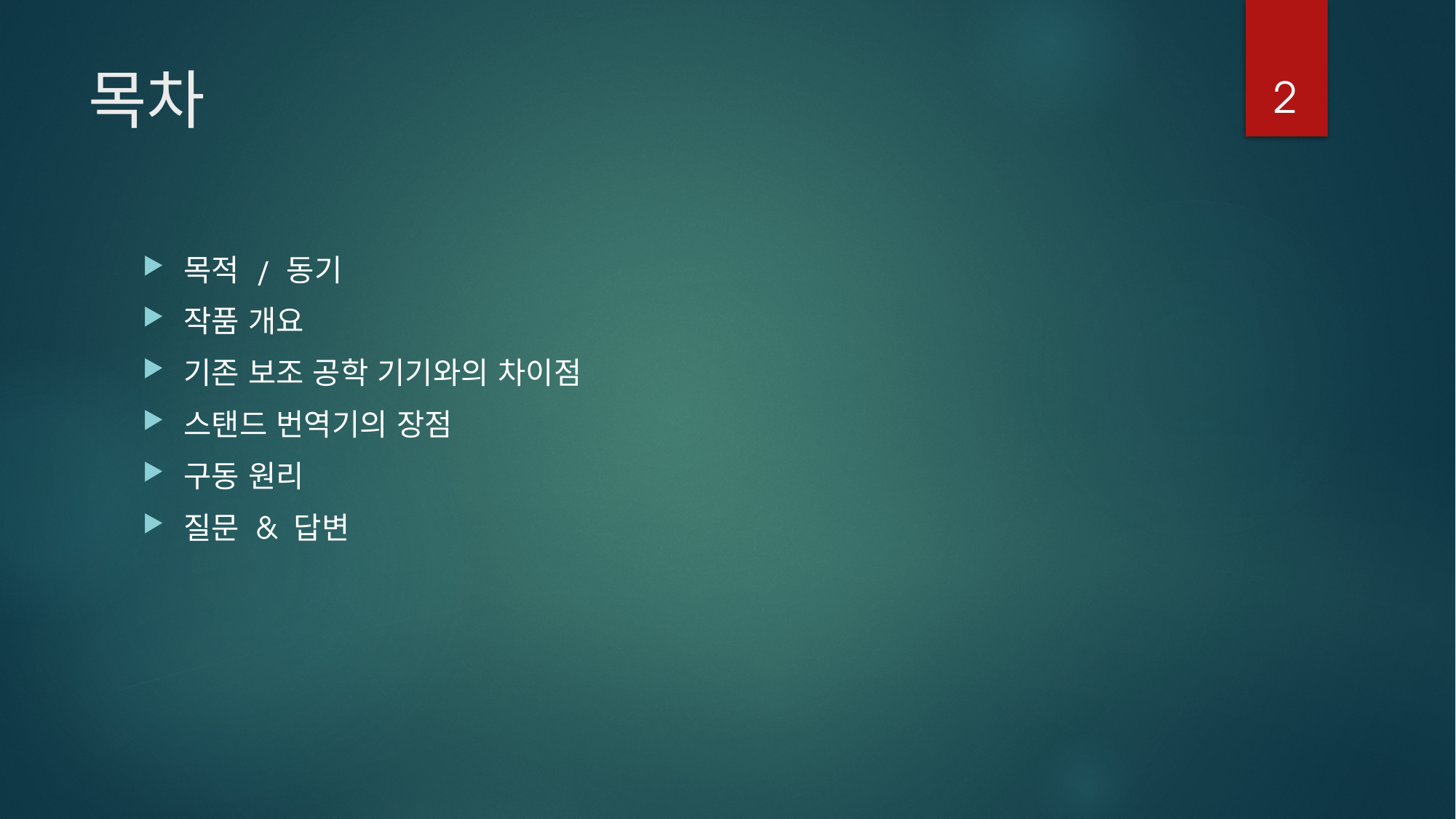

2
# 목차
목적 / 동기
작품 개요
기존 보조 공학 기기와의 차이점
스탠드 번역기의 장점
구동 원리
질문 & 답변